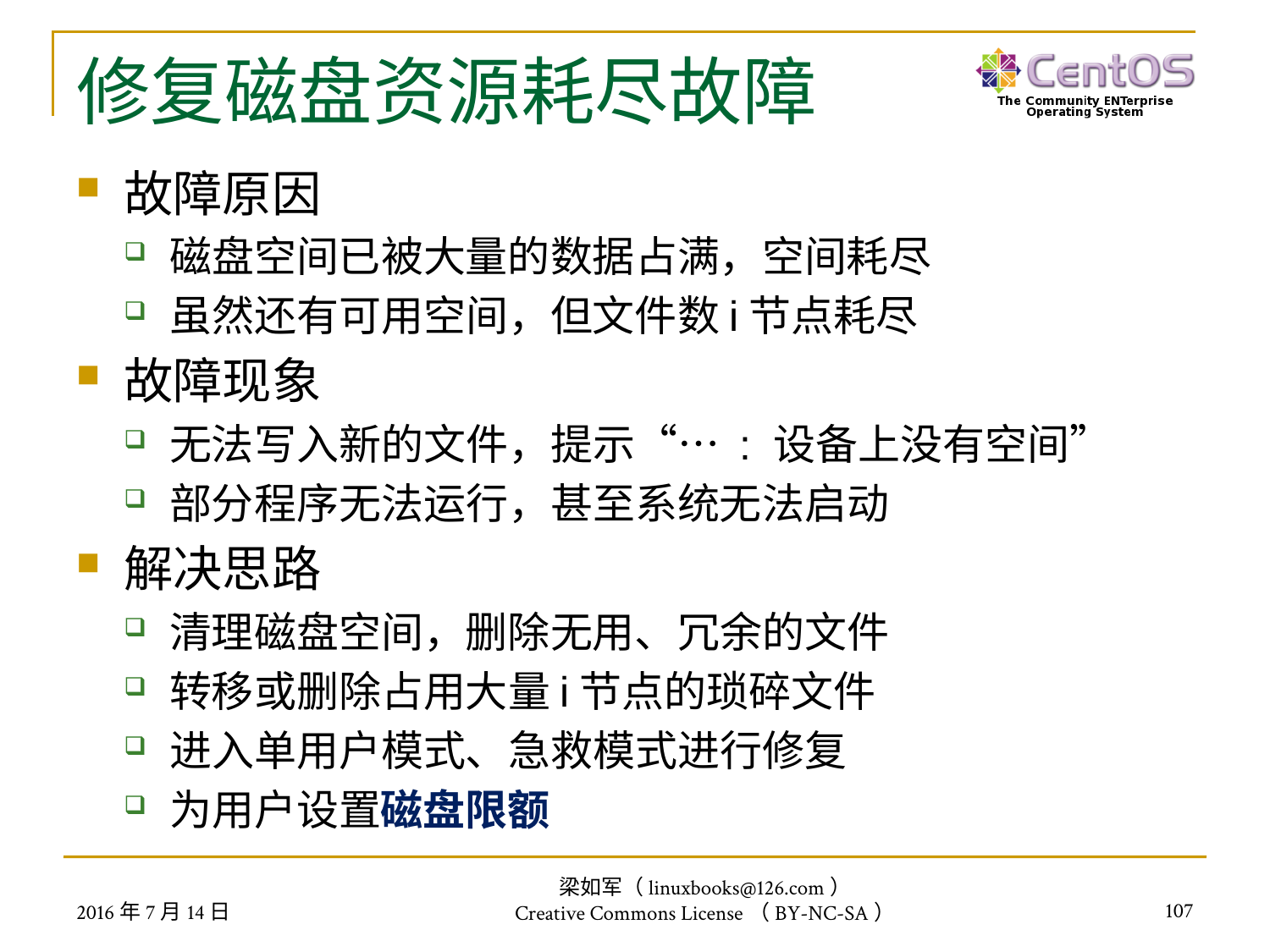

# 修复磁盘资源耗尽故障
故障原因
磁盘空间已被大量的数据占满，空间耗尽
虽然还有可用空间，但文件数i节点耗尽
故障现象
无法写入新的文件，提示“… : 设备上没有空间”
部分程序无法运行，甚至系统无法启动
解决思路
清理磁盘空间，删除无用、冗余的文件
转移或删除占用大量i节点的琐碎文件
进入单用户模式、急救模式进行修复
为用户设置磁盘限额

2016年7月14日
107
梁如军（linuxbooks@126.com）
Creative Commons License（BY-NC-SA）